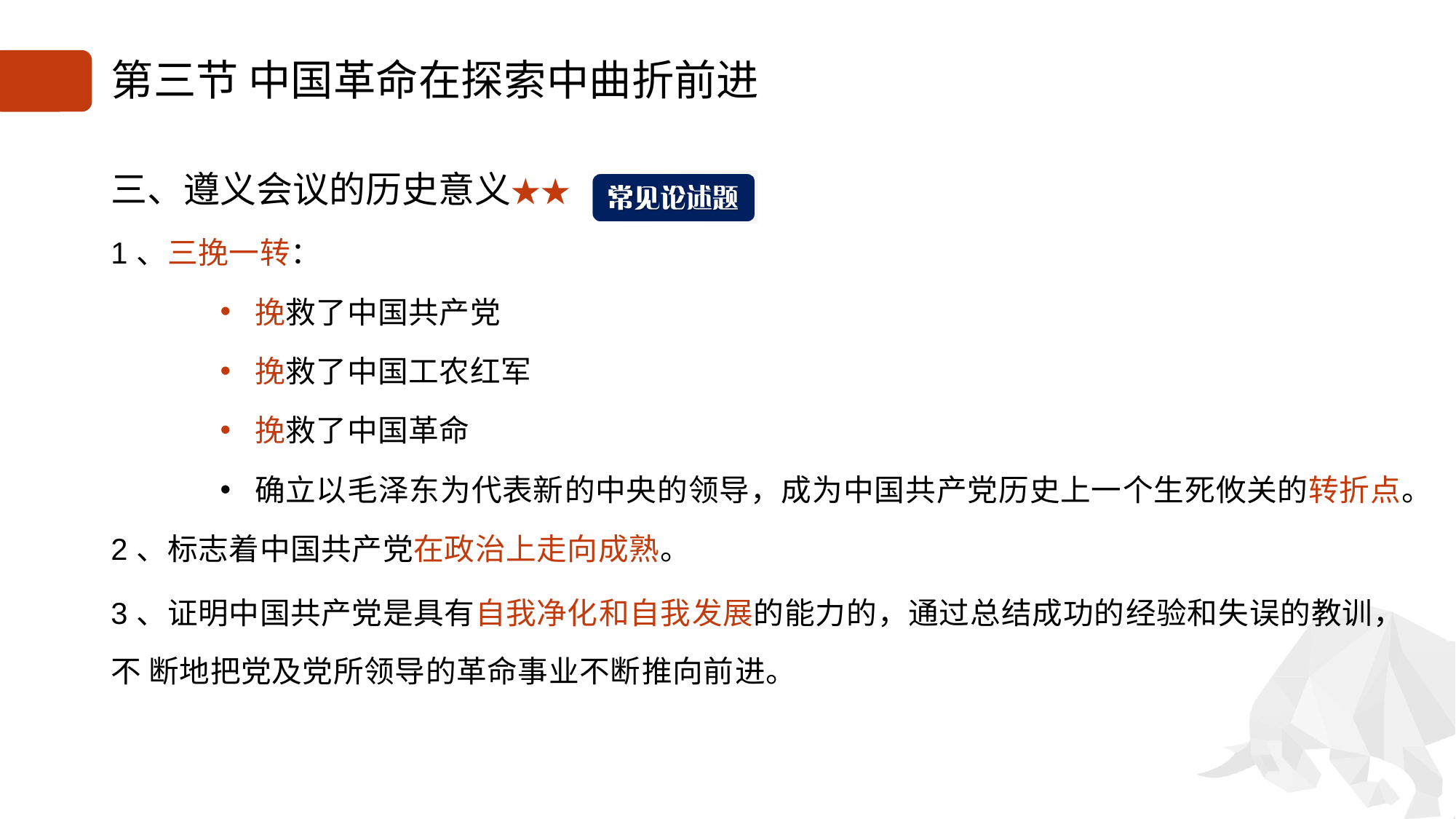

# 第三节 中国革命在探索中曲折前进
三、遵义会议的历史意义★★
1、三挽一转：
挽救了中国共产党
挽救了中国工农红军
挽救了中国革命
确立以毛泽东为代表新的中央的领导，成为中国共产党历史上一个生死攸关的转折点。
2、标志着中国共产党在政治上走向成熟。
3、证明中国共产党是具有自我净化和自我发展的能力的，通过总结成功的经验和失误的教训，不 断地把党及党所领导的革命事业不断推向前进。